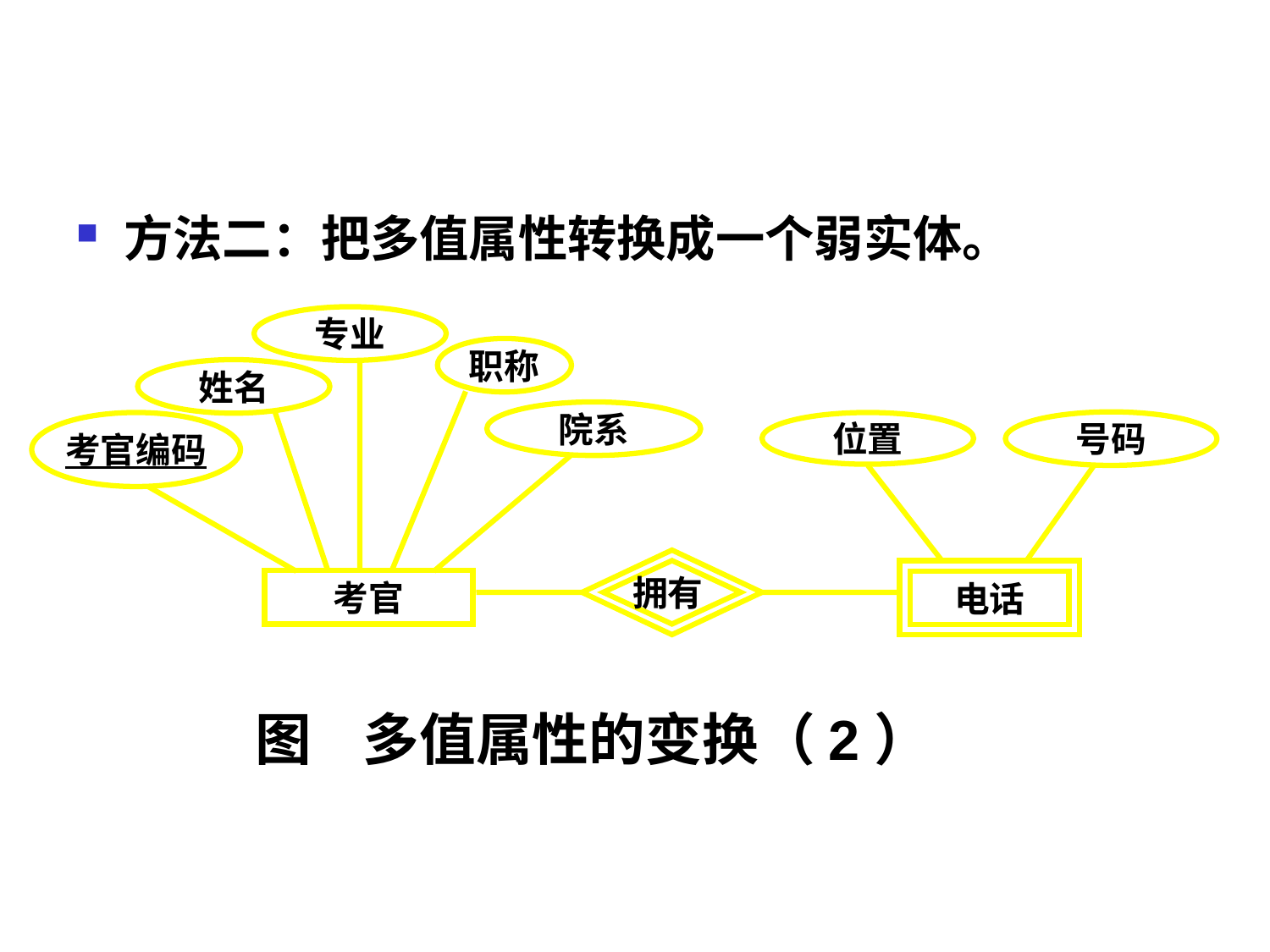

方法二：把多值属性转换成一个弱实体。
专业
职称
姓名

院系
考官编码

考官
号码
位置

1
N

拥有

电话

图    多值属性的变换（2）